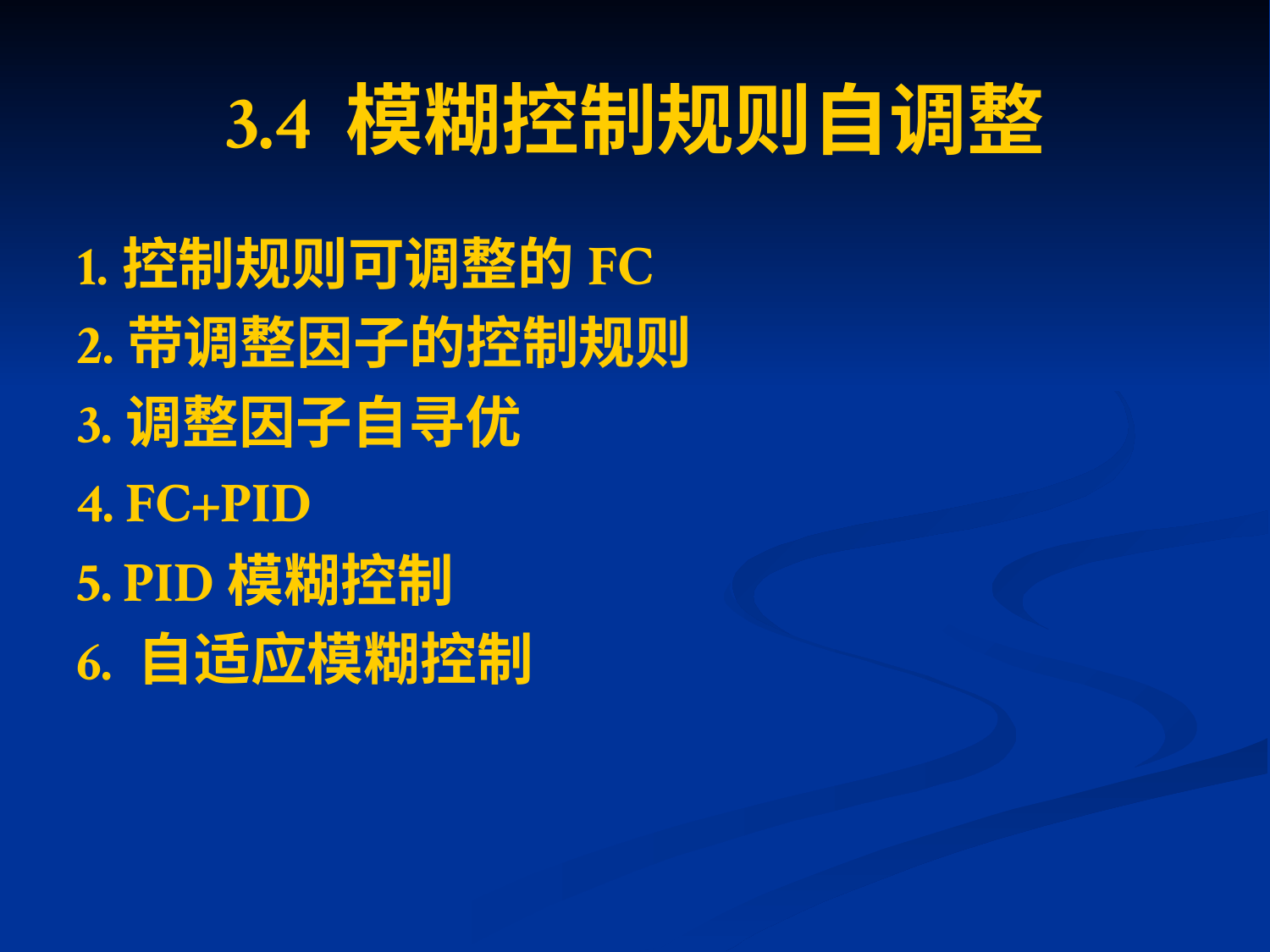

# 3.4 模糊控制规则自调整
1.控制规则可调整的FC
2.带调整因子的控制规则
3.调整因子自寻优
4. FC+PID
5. PID模糊控制
6. 自适应模糊控制